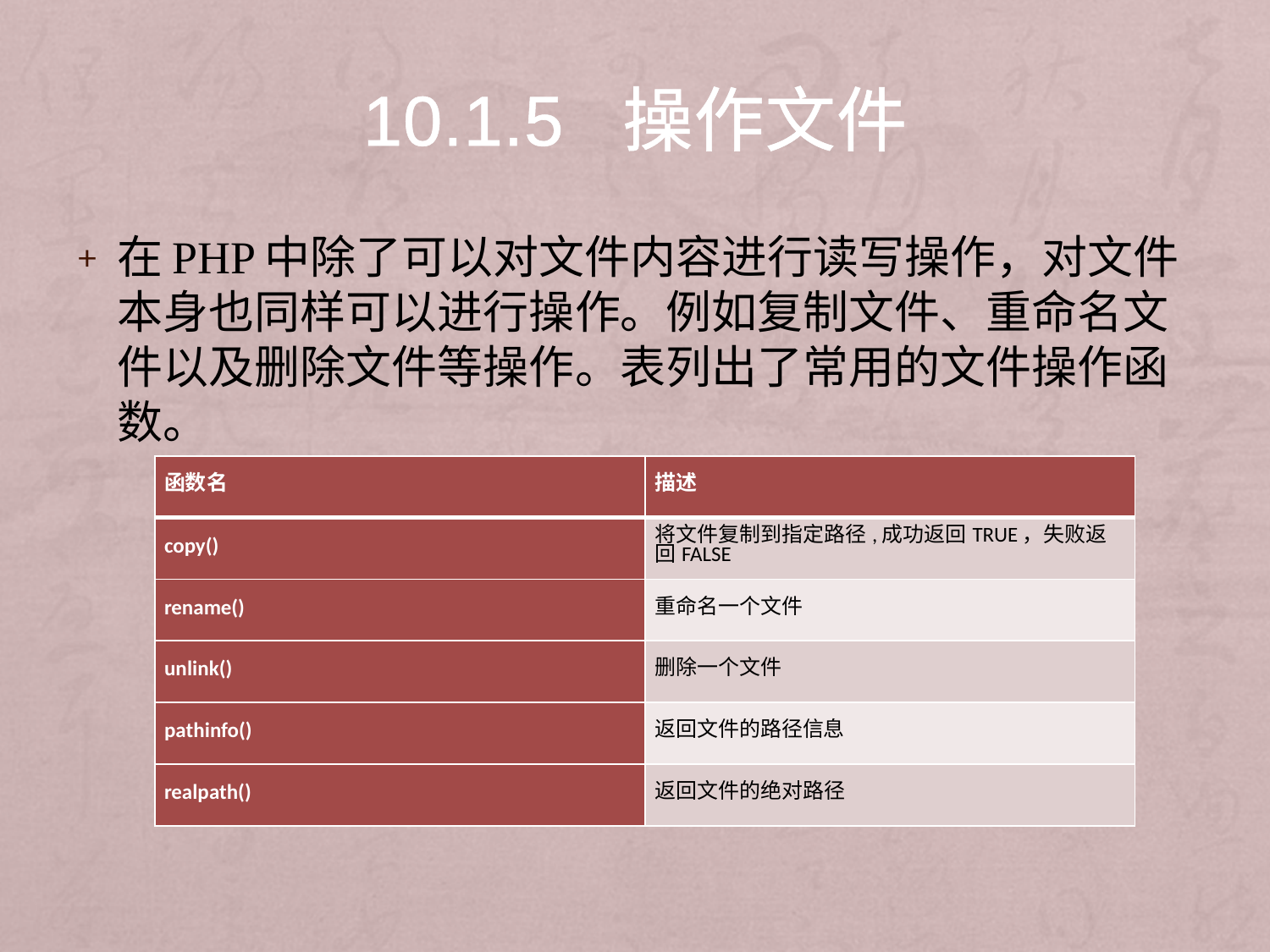

# 10.1.5  操作文件
在PHP中除了可以对文件内容进行读写操作，对文件本身也同样可以进行操作。例如复制文件、重命名文件以及删除文件等操作。表列出了常用的文件操作函数。
| 函数名 | 描述 |
| --- | --- |
| copy() | 将文件复制到指定路径,成功返回TRUE，失败返回FALSE |
| rename() | 重命名一个文件 |
| unlink() | 删除一个文件 |
| pathinfo() | 返回文件的路径信息 |
| realpath() | 返回文件的绝对路径 |